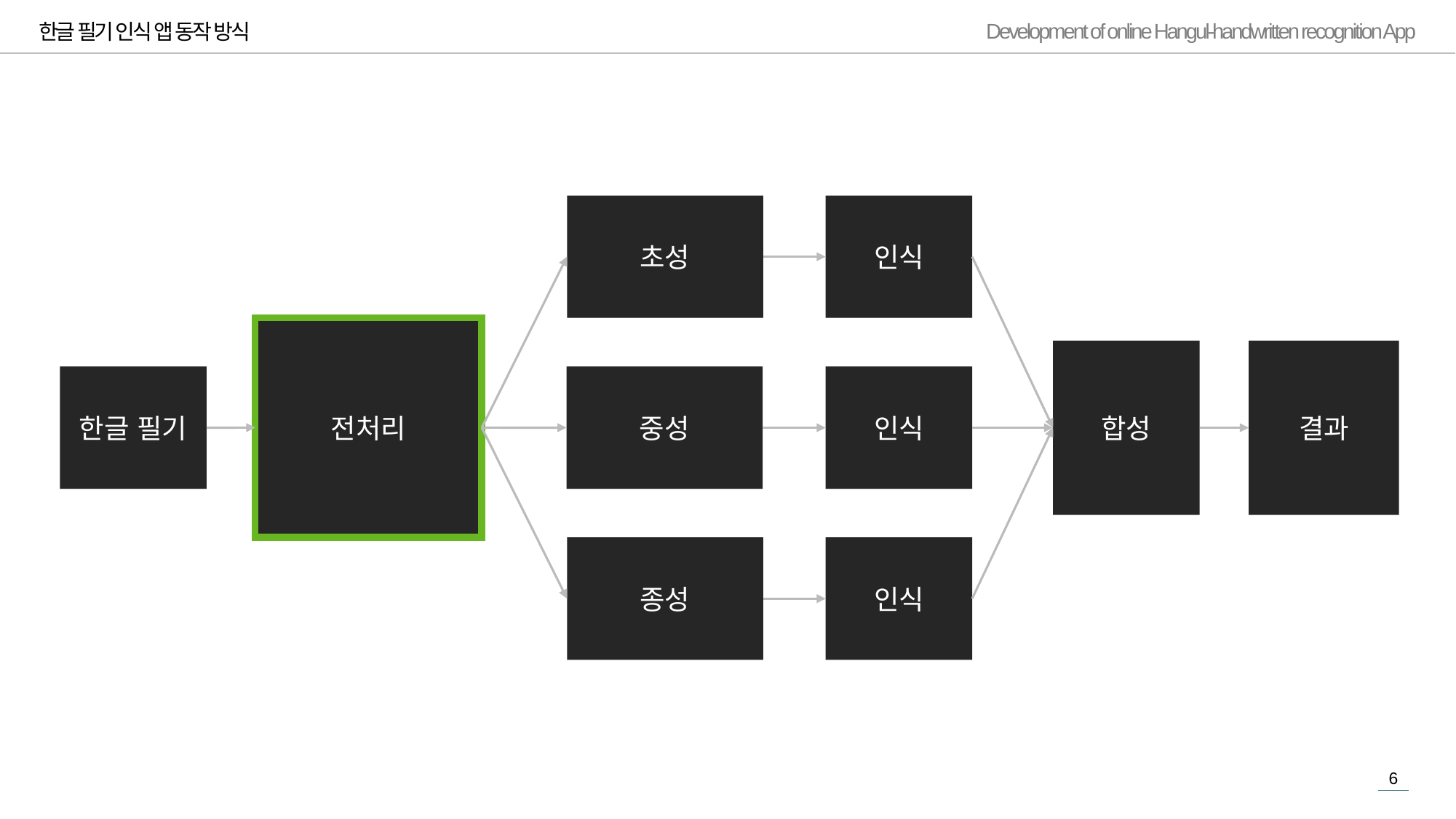

한글 필기 인식 앱 동작 방식
초성
인식
전처리
합성
결과
중성
인식
한글 필기
종성
인식